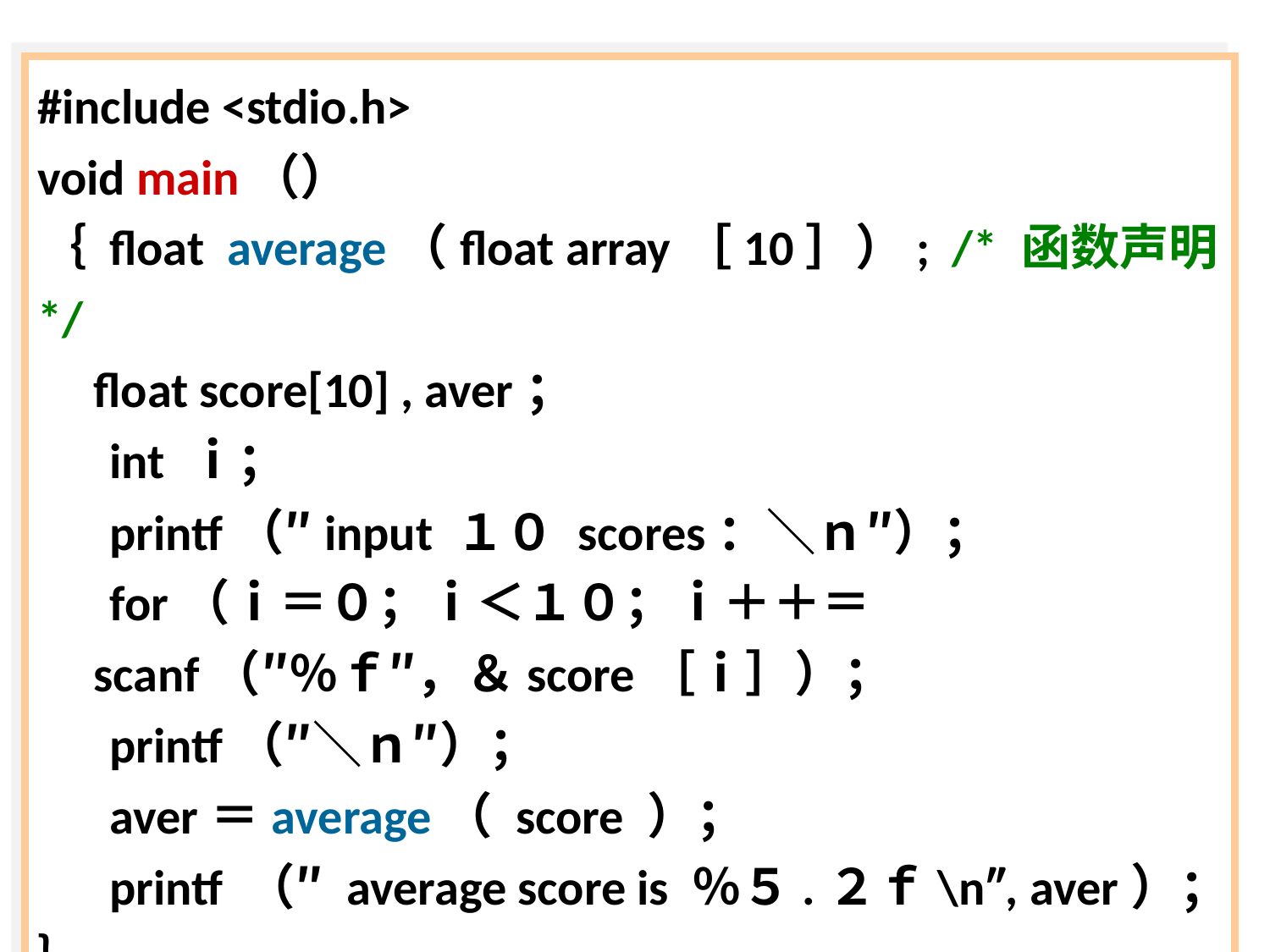

#include <stdio.h>
void main（）
｛ float  average（float array［10］）;  /* 函数声明 */
     float score[10] , aver；
　 int ｉ；
　 printf（″input １０ scores：＼ｎ″）；
　 for（ｉ＝０；ｉ＜１０；ｉ＋＋＝
     scanf（″％ｆ″，＆score［ｉ］）；
　 printf（″＼ｎ″）；
　 aver＝average（ score ）；
　 printf （″ average score is ％５.２ｆ\n″, aver）；
｝
72